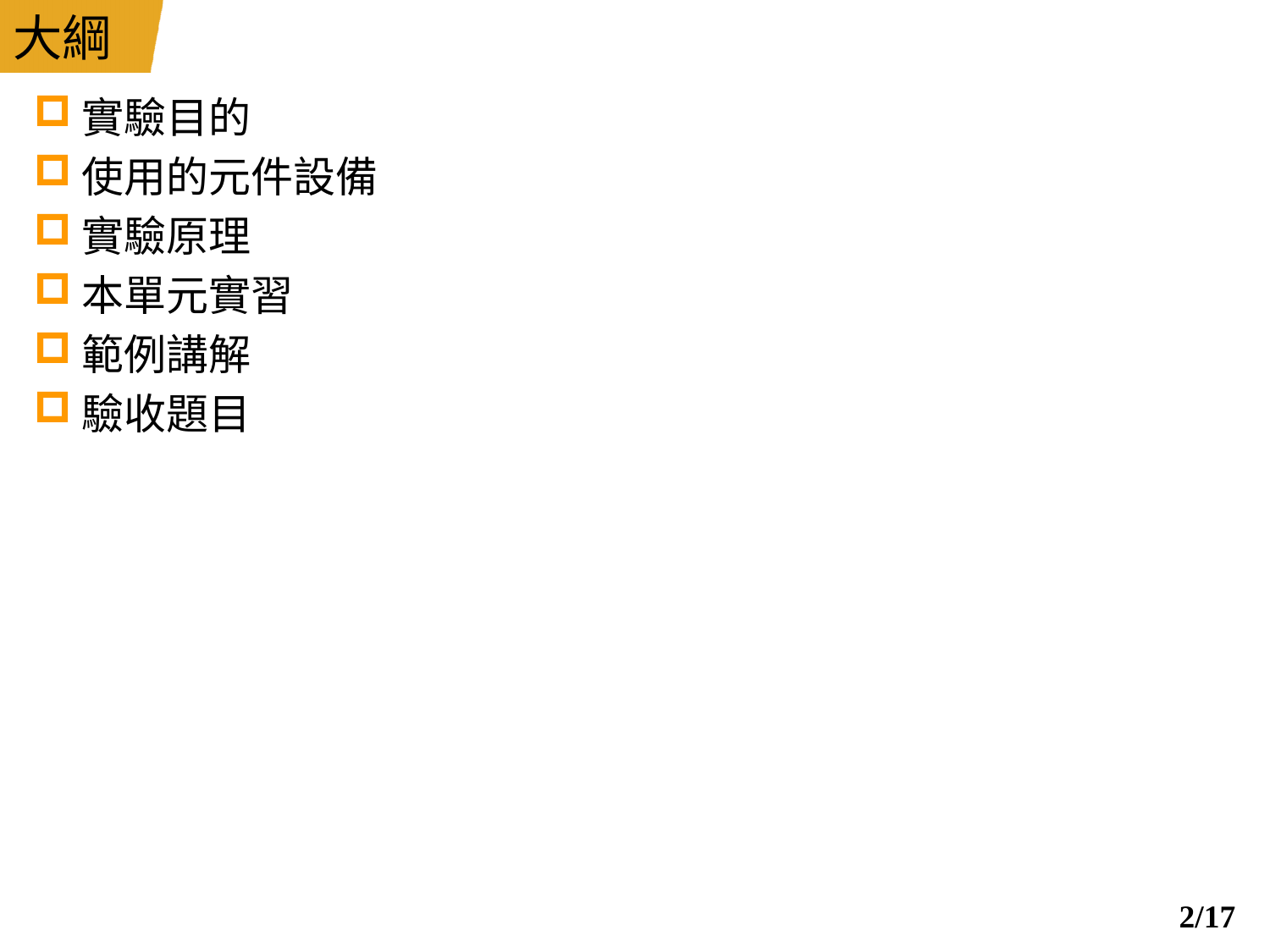

# 大綱
實驗目的
使用的元件設備
實驗原理
本單元實習
範例講解
驗收題目

2/17